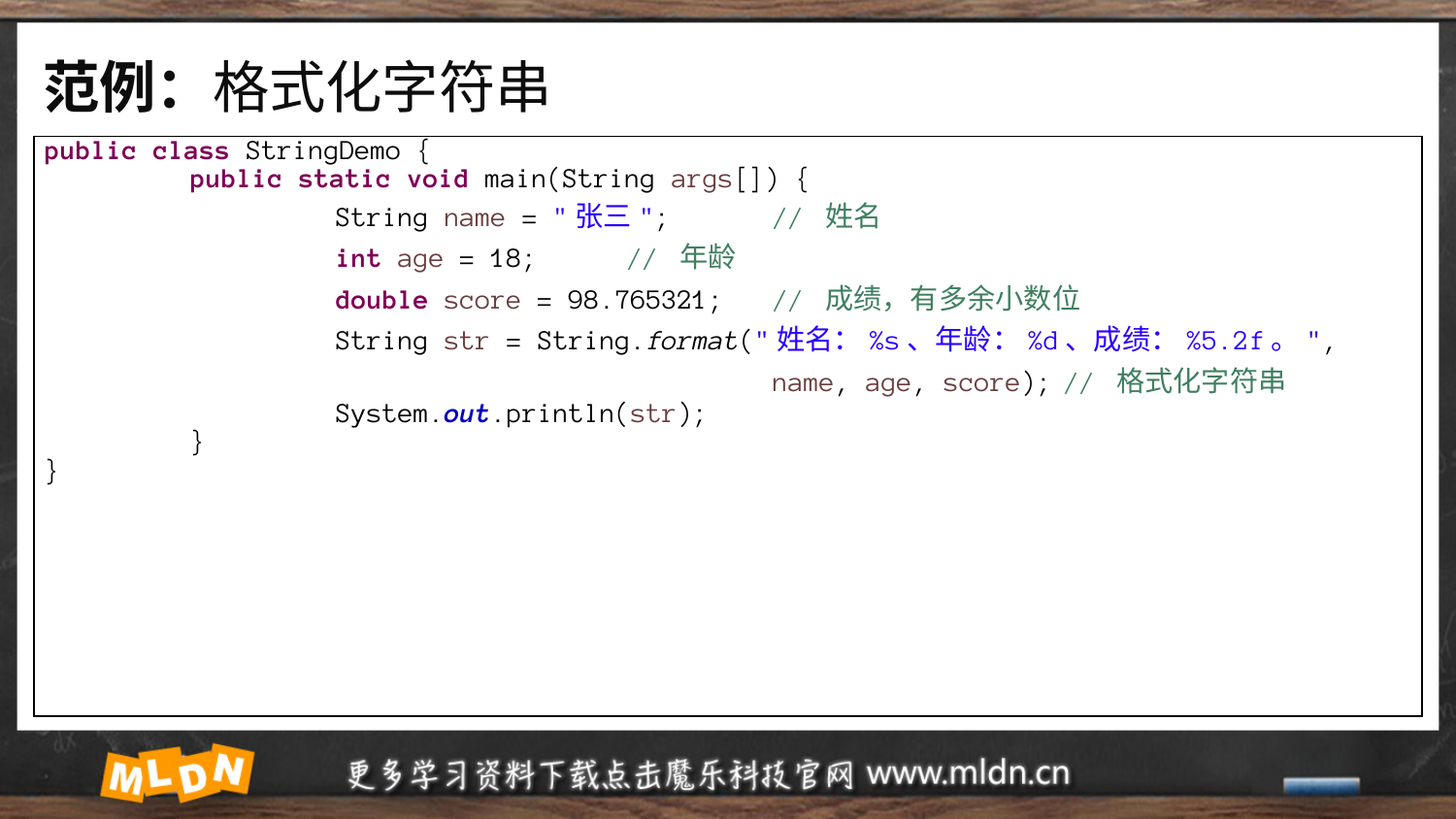

# 范例：格式化字符串
| public class StringDemo { public static void main(String args[]) { String name = "张三"; // 姓名 int age = 18; // 年龄 double score = 98.765321; // 成绩，有多余小数位 String str = String.format("姓名：%s、年龄：%d、成绩：%5.2f。", name, age, score); // 格式化字符串 System.out.println(str); } } |
| --- |